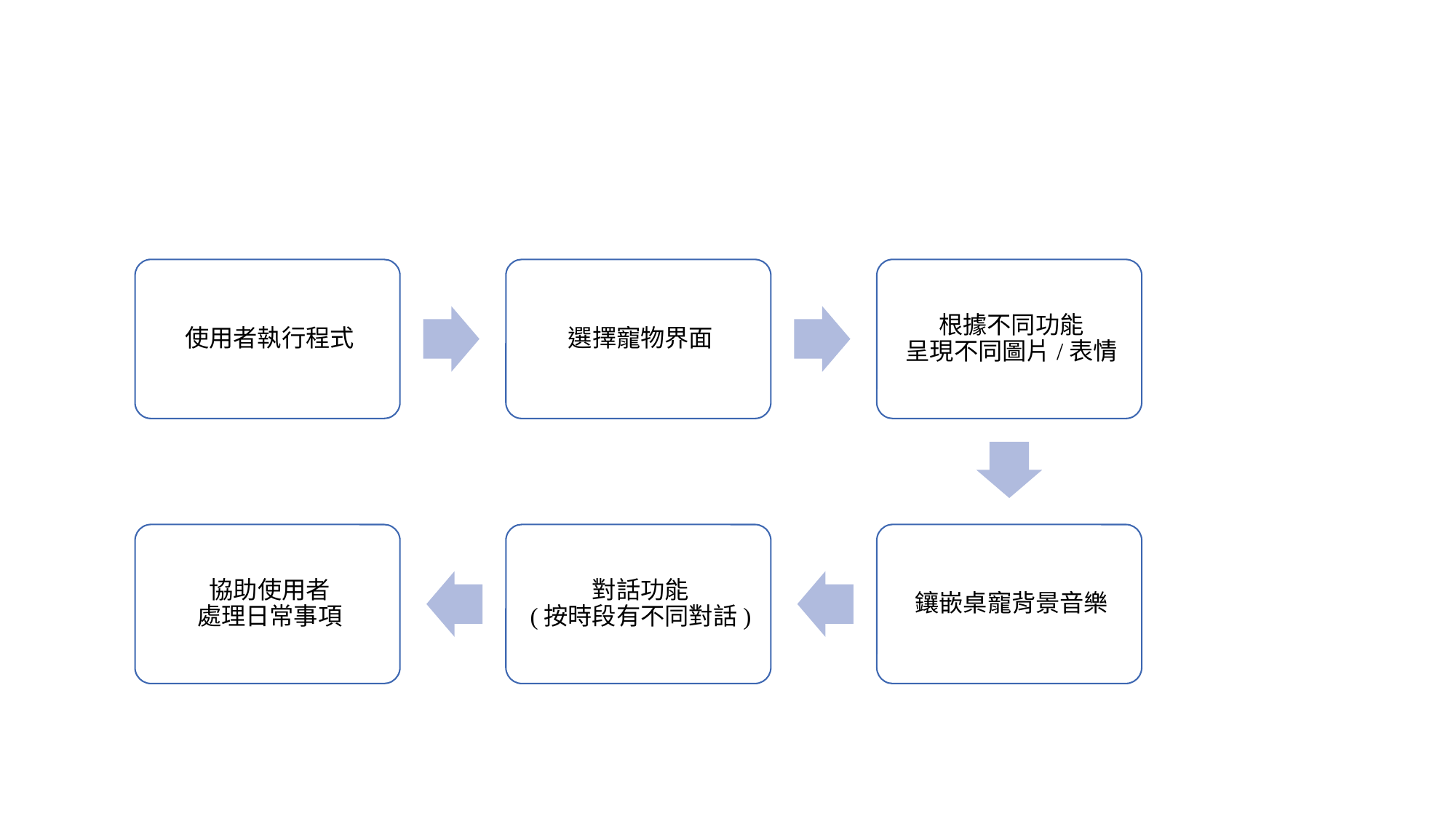

使用者執行程式

選擇寵物界面

根據不同功能
呈現不同圖片/表情

鑲嵌桌寵背景音樂

對話功能
(按時段有不同對話)

協助使用者
處理日常事項